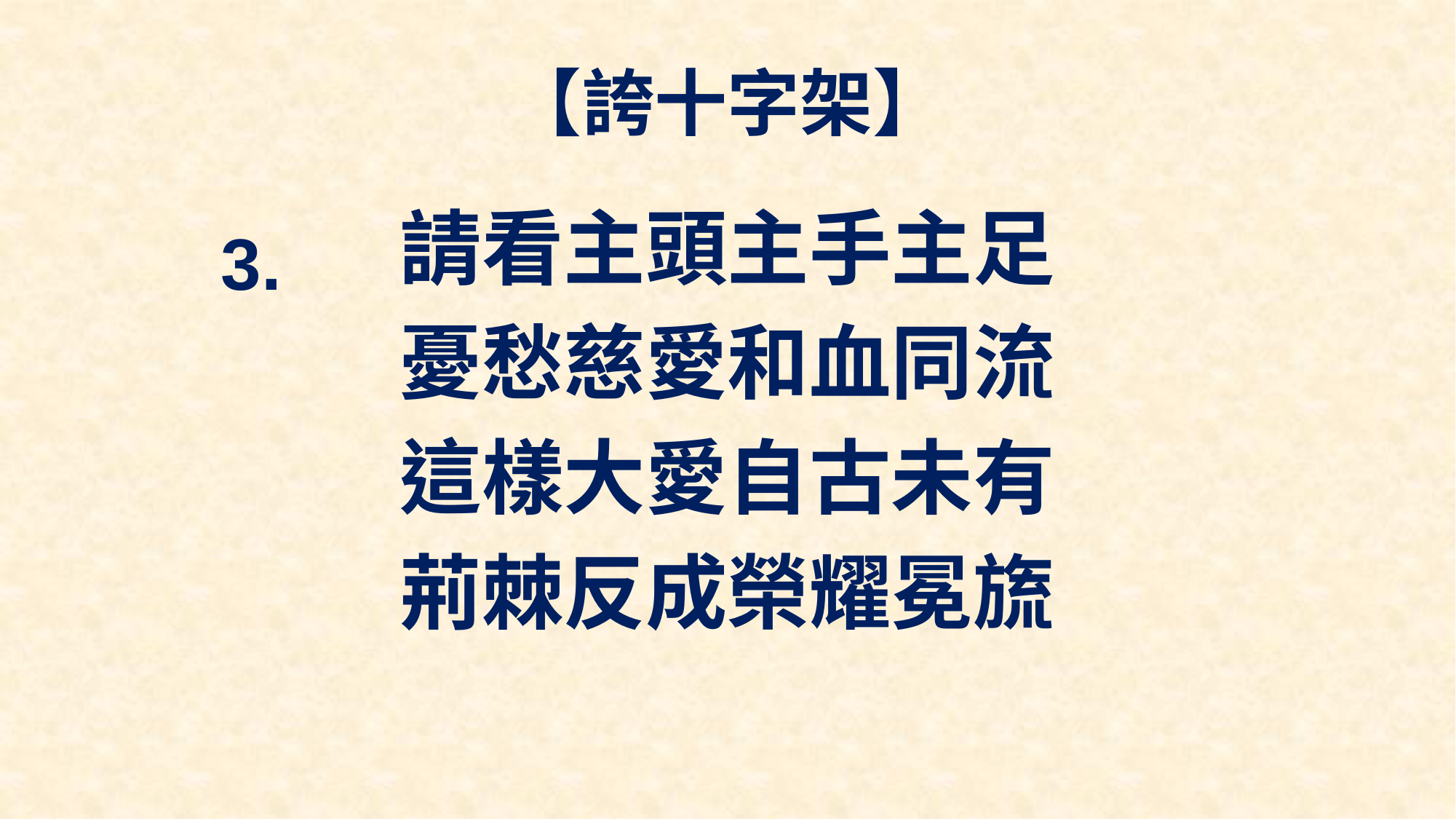

# 【誇十字架】
請看主頭主手主足
憂愁慈愛和血同流
這樣大愛自古未有
荊棘反成榮耀冕旒
3.